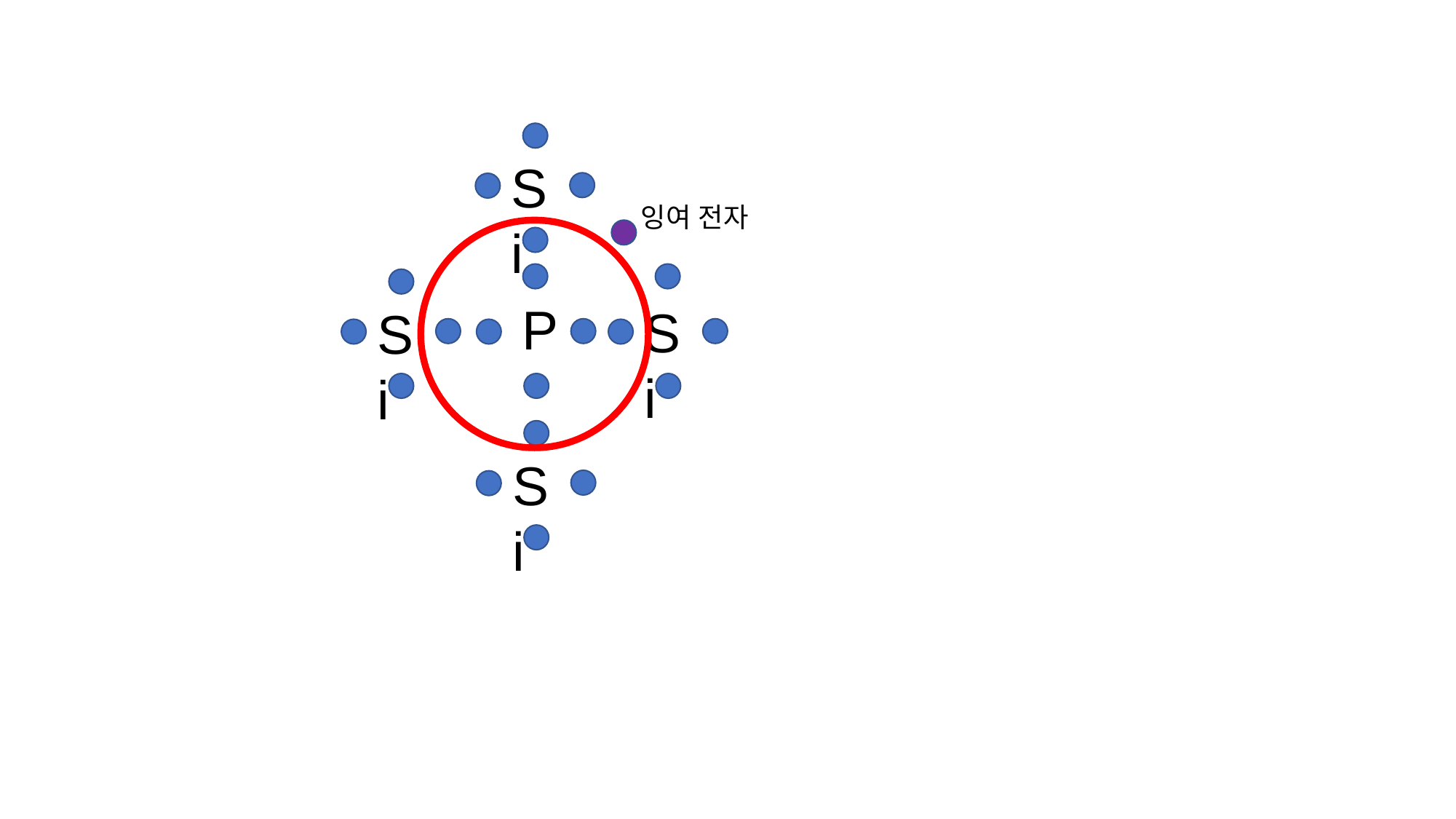

Si

잉여 전자

P
Si
Si

Si